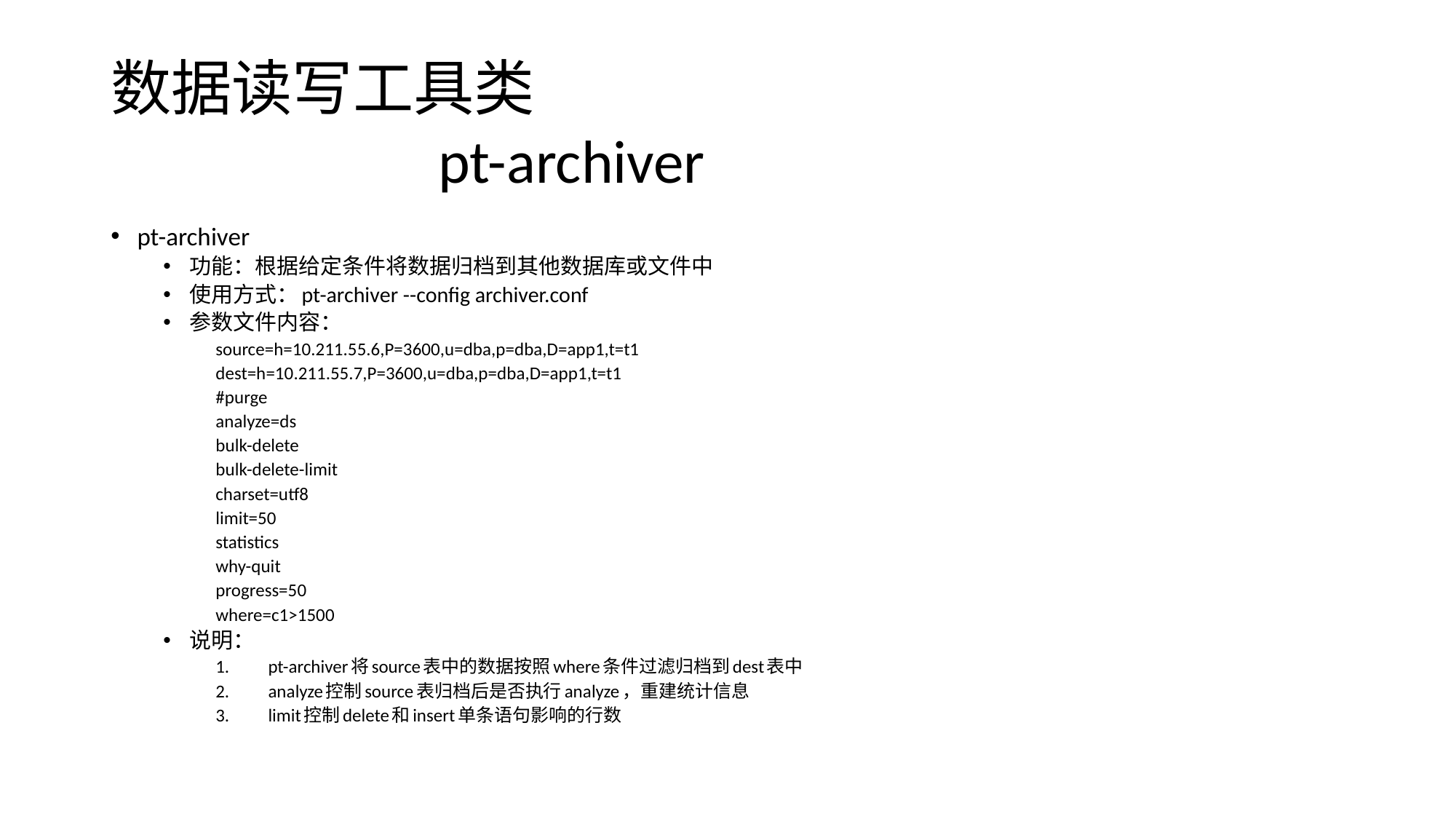

# 数据读写工具类 pt-archiver
pt-archiver
功能：根据给定条件将数据归档到其他数据库或文件中
使用方式：pt-archiver --config archiver.conf
参数文件内容：
source=h=10.211.55.6,P=3600,u=dba,p=dba,D=app1,t=t1
dest=h=10.211.55.7,P=3600,u=dba,p=dba,D=app1,t=t1
#purge
analyze=ds
bulk-delete
bulk-delete-limit
charset=utf8
limit=50
statistics
why-quit
progress=50
where=c1>1500
说明：
pt-archiver将source表中的数据按照where条件过滤归档到dest表中
analyze控制source表归档后是否执行analyze，重建统计信息
limit控制delete和insert单条语句影响的行数